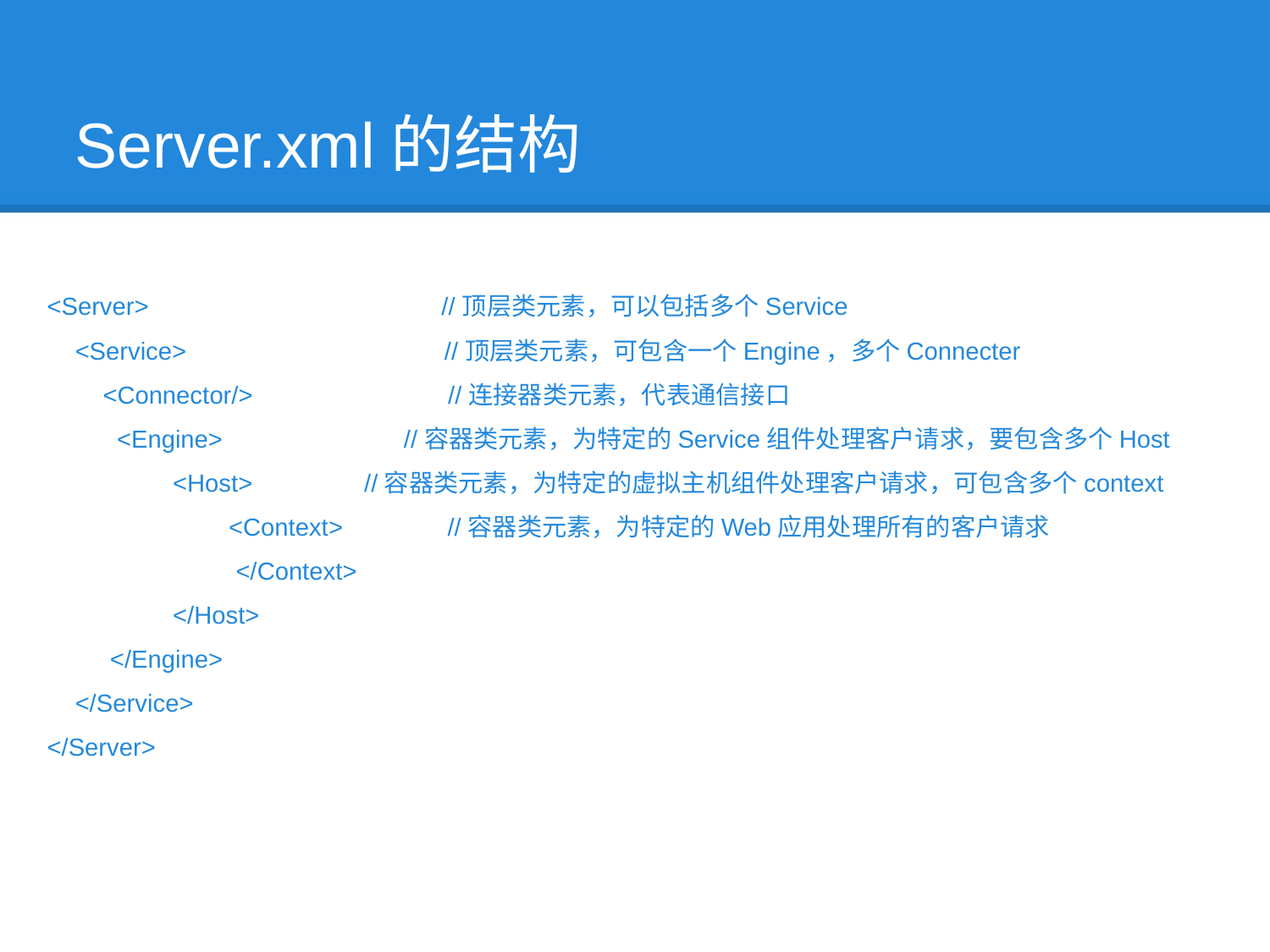

Server.xml的结构
<Server>                                          //顶层类元素，可以包括多个Service
    <Service>                                     //顶层类元素，可包含一个Engine，多个Connecter
        <Connector/>                            //连接器类元素，代表通信接口
          <Engine>                          //容器类元素，为特定的Service组件处理客户请求，要包含多个Host
                  <Host>                //容器类元素，为特定的虚拟主机组件处理客户请求，可包含多个context
                          <Context>               //容器类元素，为特定的Web应用处理所有的客户请求
                           </Context>
                  </Host>
         </Engine>
    </Service>
</Server>